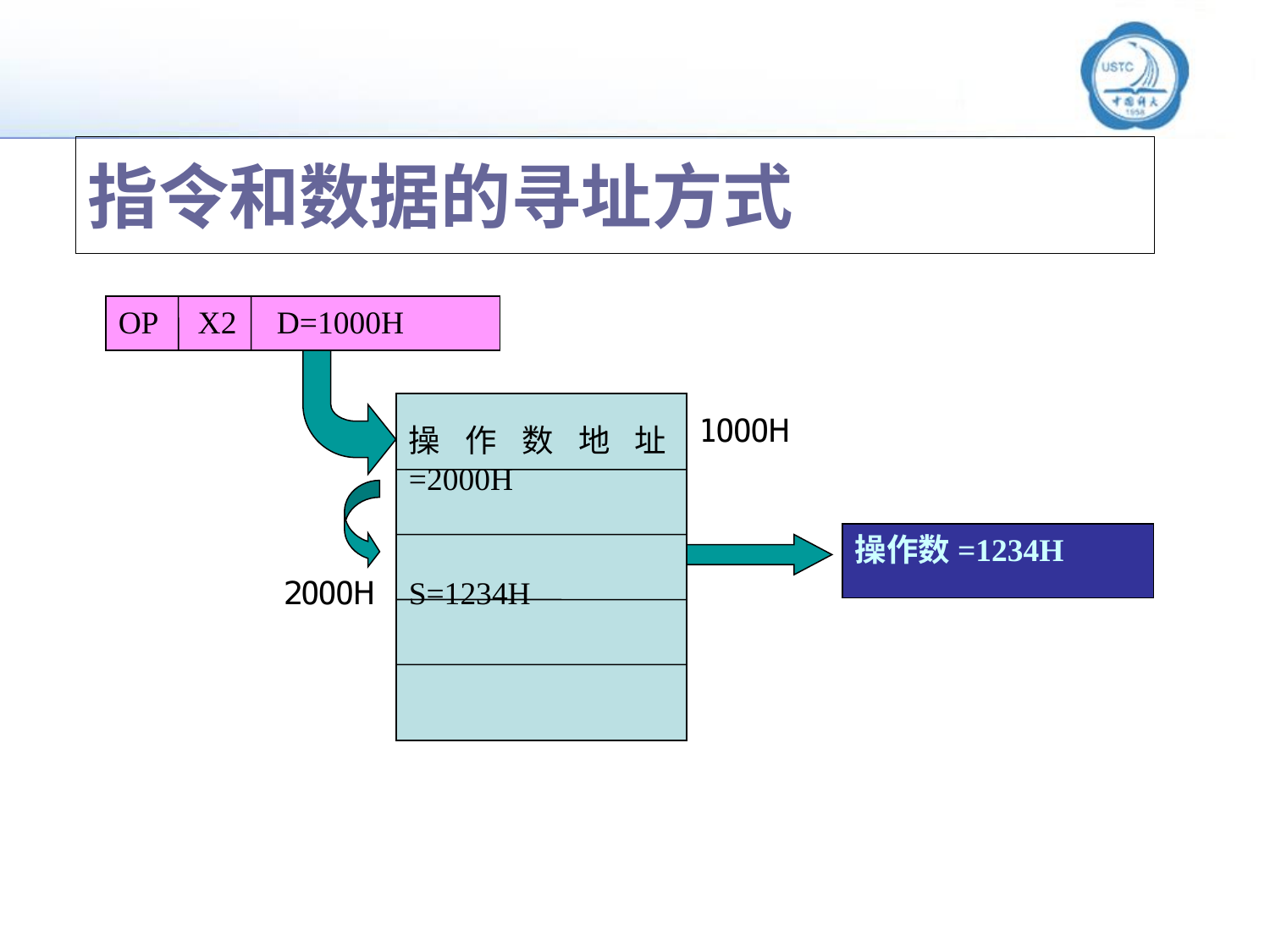

# 指令和数据的寻址方式
OP     X2     D=1000H

操作数地址=2000H

S=1234H

1000H

操作数=1234H

2000H